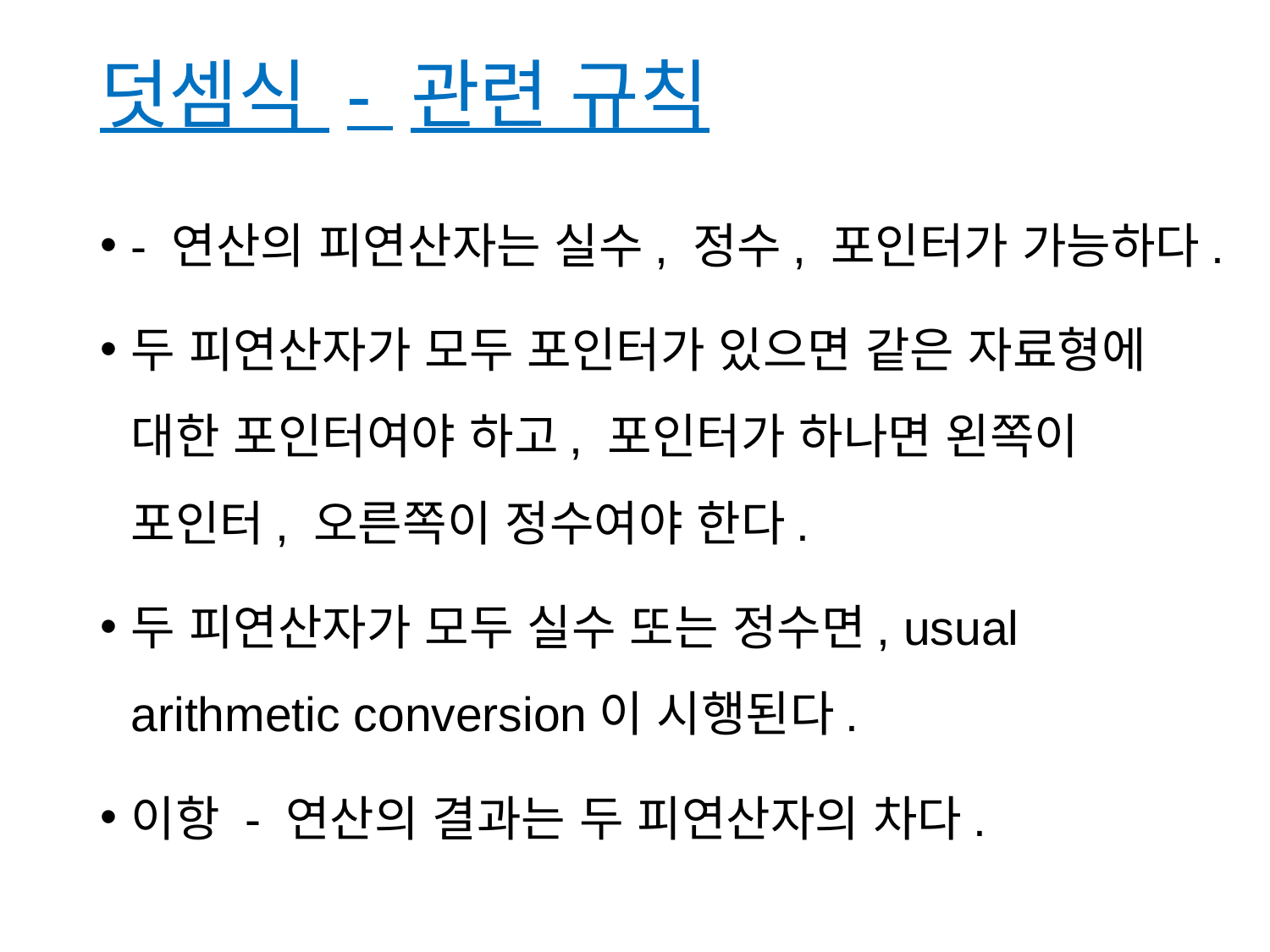

# 덧셈식 - 관련 규칙
- 연산의 피연산자는 실수, 정수, 포인터가 가능하다.
두 피연산자가 모두 포인터가 있으면 같은 자료형에 대한 포인터여야 하고, 포인터가 하나면 왼쪽이 포인터, 오른쪽이 정수여야 한다.
두 피연산자가 모두 실수 또는 정수면, usual arithmetic conversion이 시행된다.
이항 - 연산의 결과는 두 피연산자의 차다.